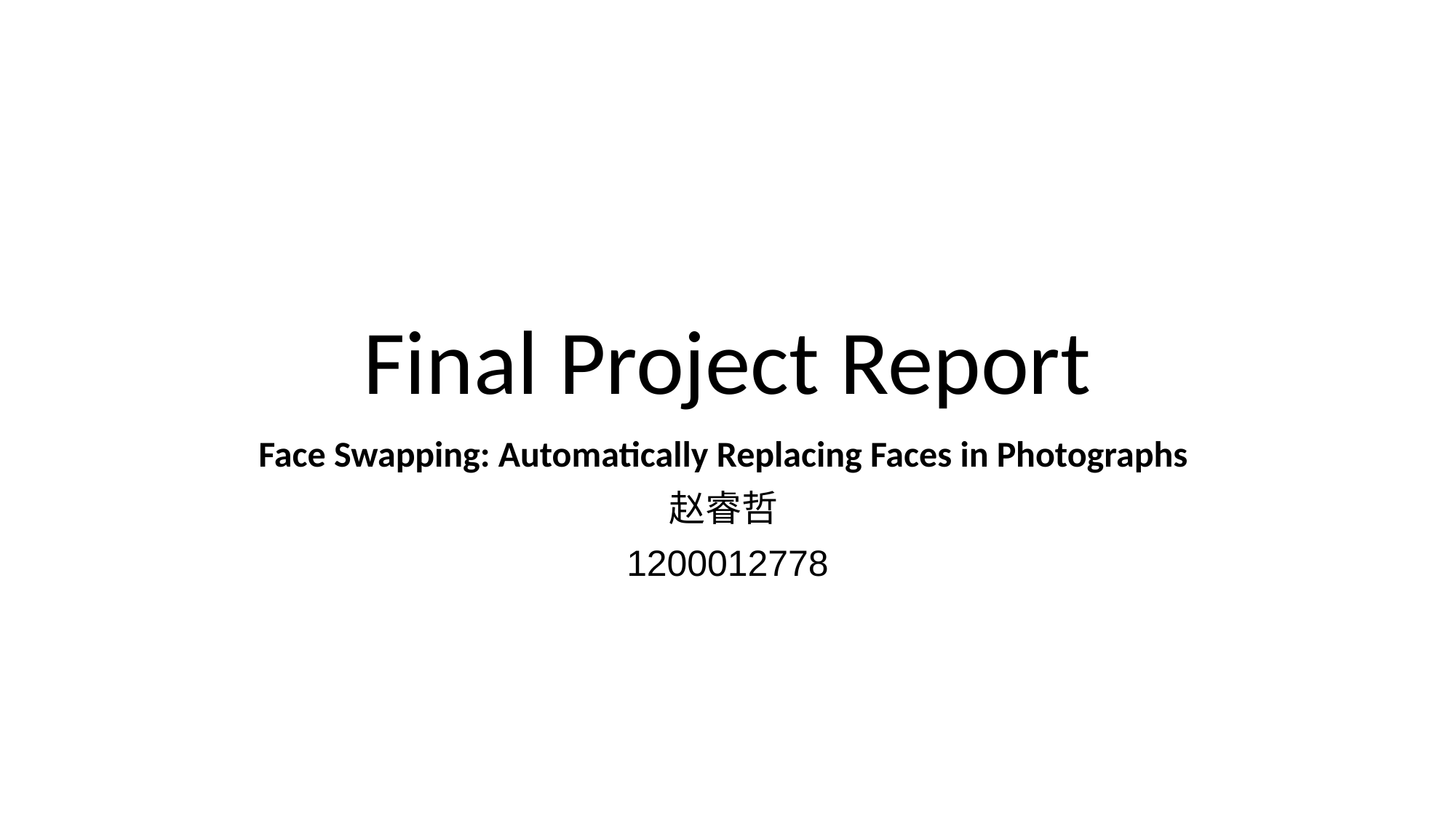

# Final Project Report
Face Swapping: Automatically Replacing Faces in Photographs
赵睿哲
1200012778